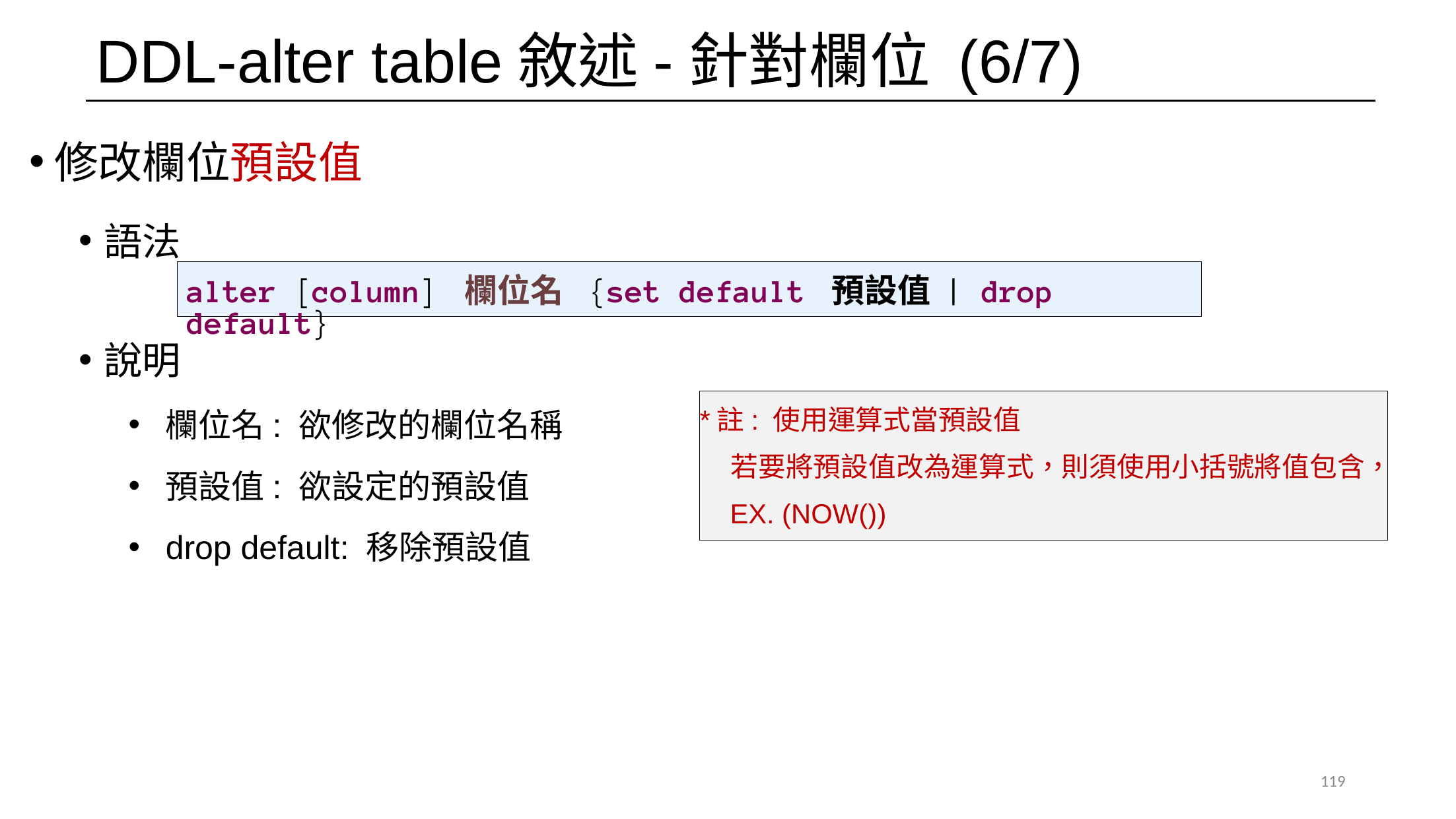

# DDL-alter table敘述-針對欄位 (6/7)
修改欄位預設值
語法

說明
欄位名: 欲修改的欄位名稱
預設值: 欲設定的預設值
drop default: 移除預設值
alter [column] 欄位名 {set default 預設值 | drop default}
*註: 使用運算式當預設值
    若要將預設值改為運算式，則須使用小括號將值包含，
    EX. (NOW())
119